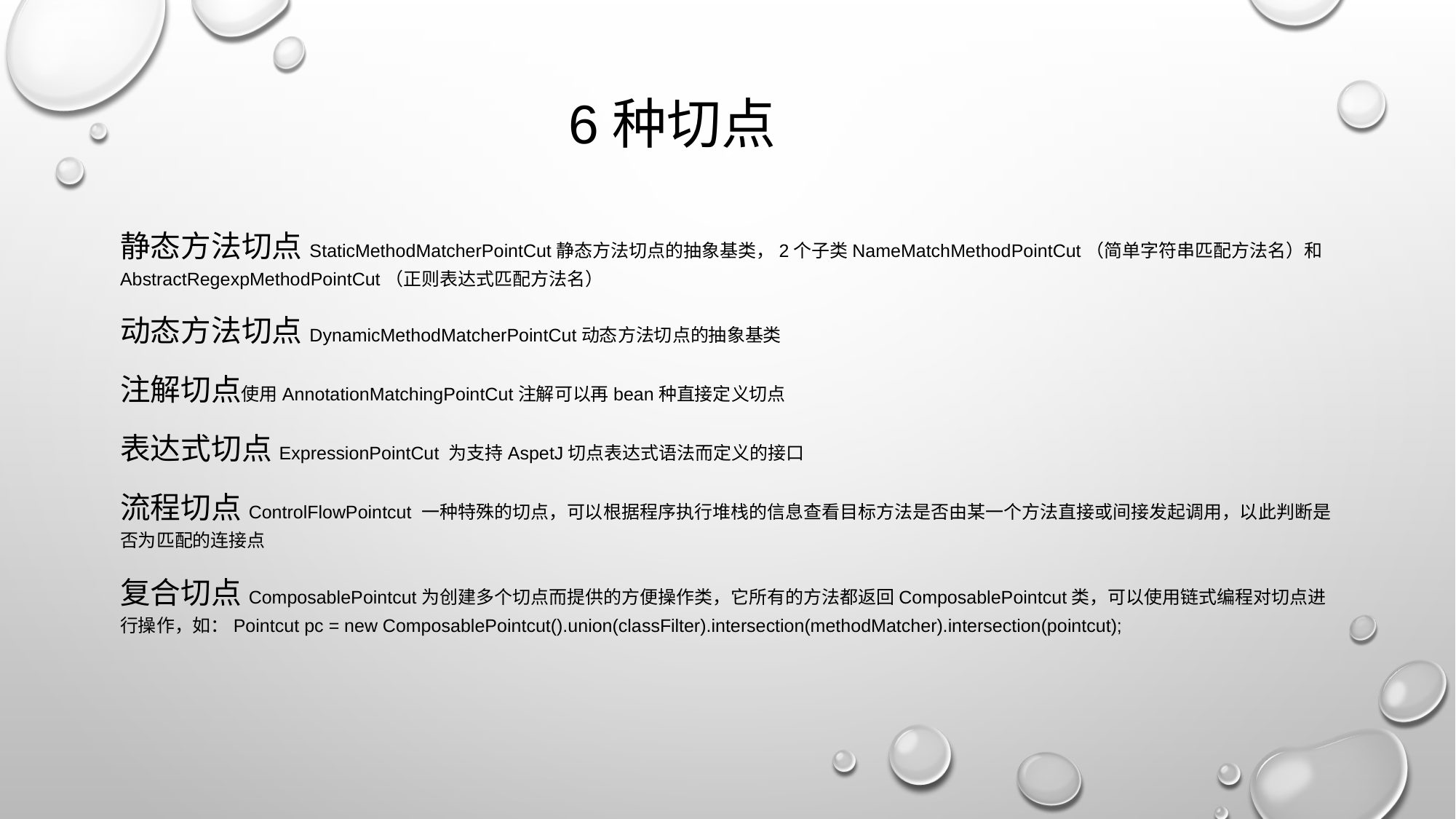

# 6种切点
静态方法切点staticMethodMatcherPointCut静态方法切点的抽象基类，2个子类NameMatchMethodPointCut（简单字符串匹配方法名）和AbstractRegexpMethodPointCut（正则表达式匹配方法名）
动态方法切点DynamicMethodMatcherPointCut动态方法切点的抽象基类
注解切点使用AnnotationMatchingPointCut注解可以再bean种直接定义切点
表达式切点ExpressionPointCut 为支持AspetJ切点表达式语法而定义的接口
流程切点ControlFlowPointcut 一种特殊的切点，可以根据程序执行堆栈的信息查看目标方法是否由某一个方法直接或间接发起调用，以此判断是否为匹配的连接点
复合切点ComposablePointcut为创建多个切点而提供的方便操作类，它所有的方法都返回ComposablePointcut类，可以使用链式编程对切点进行操作，如：Pointcut pc = new ComposablePointcut().union(classFilter).intersection(methodMatcher).intersection(pointcut);